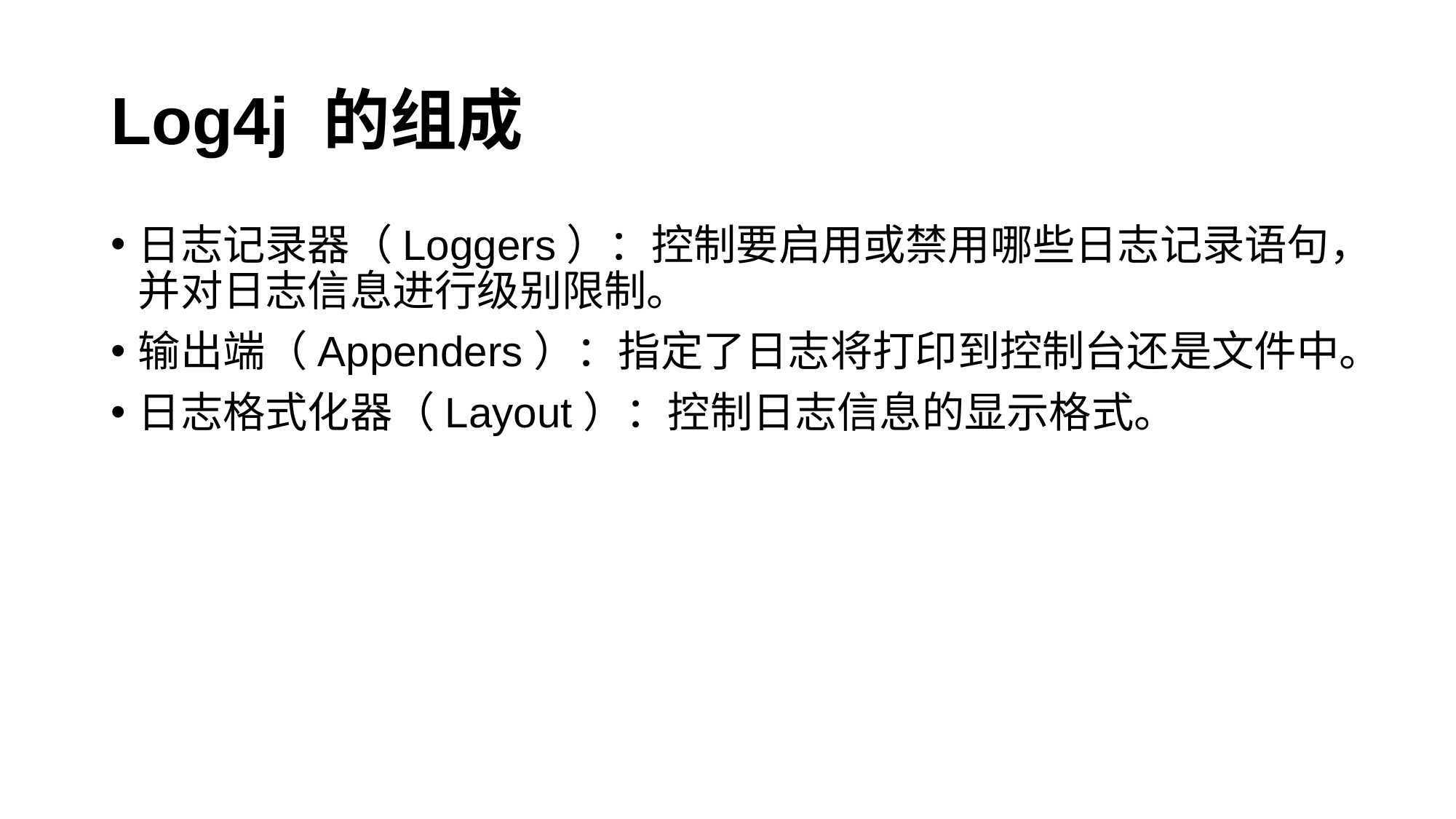

# Log4j 的组成
日志记录器（Loggers）：控制要启用或禁用哪些日志记录语句，并对日志信息进行级别限制。
输出端（Appenders）：指定了日志将打印到控制台还是文件中。
日志格式化器（Layout）：控制日志信息的显示格式。